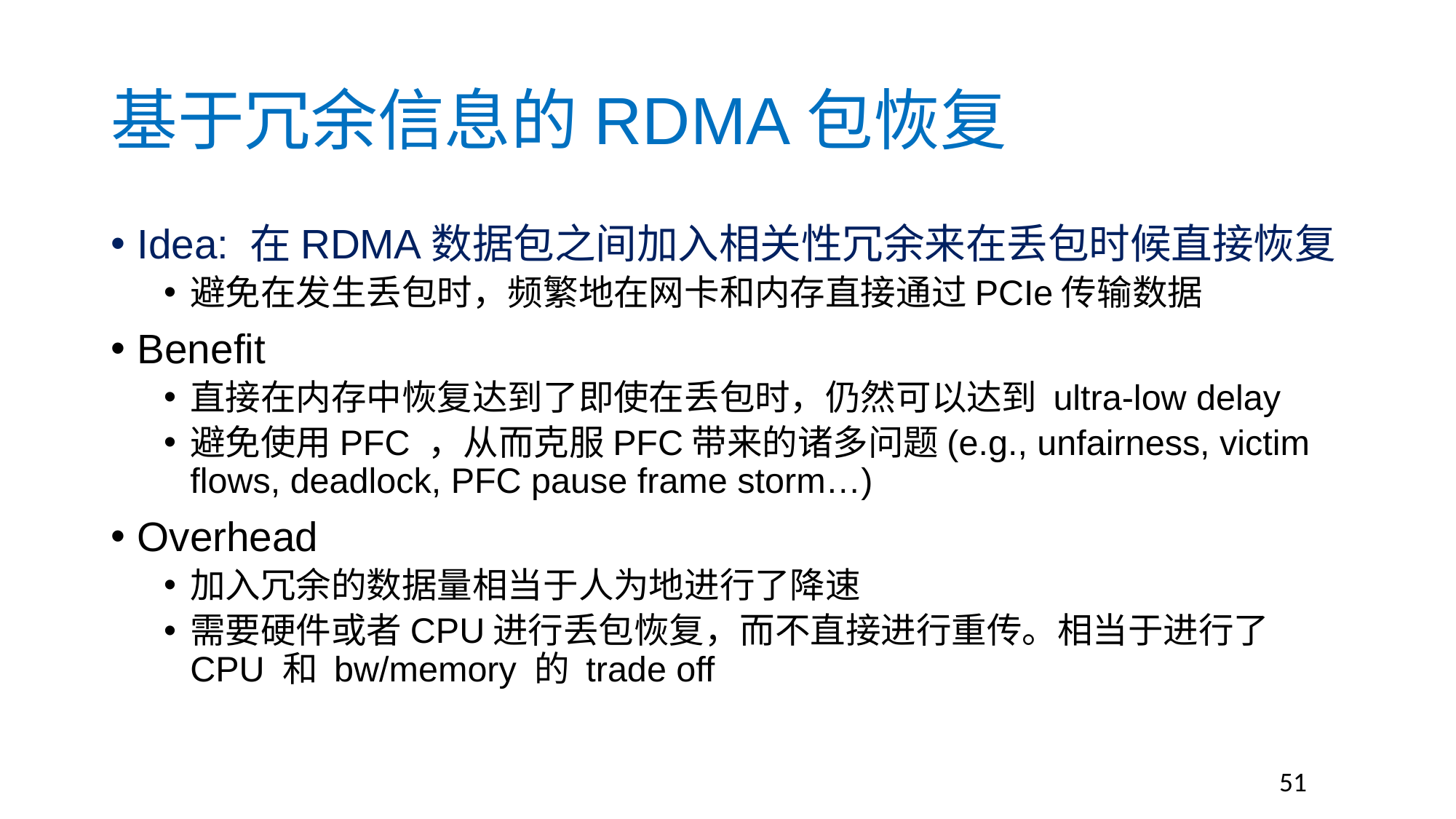

# 基于冗余信息的RDMA包恢复
Idea: 在RDMA数据包之间加入相关性冗余来在丢包时候直接恢复
避免在发生丢包时，频繁地在网卡和内存直接通过PCIe传输数据
Benefit
直接在内存中恢复达到了即使在丢包时，仍然可以达到 ultra-low delay
避免使用PFC ，从而克服PFC带来的诸多问题(e.g., unfairness, victim flows, deadlock, PFC pause frame storm…)
Overhead
加入冗余的数据量相当于人为地进行了降速
需要硬件或者CPU进行丢包恢复，而不直接进行重传。相当于进行了  CPU 和 bw/memory 的 trade off